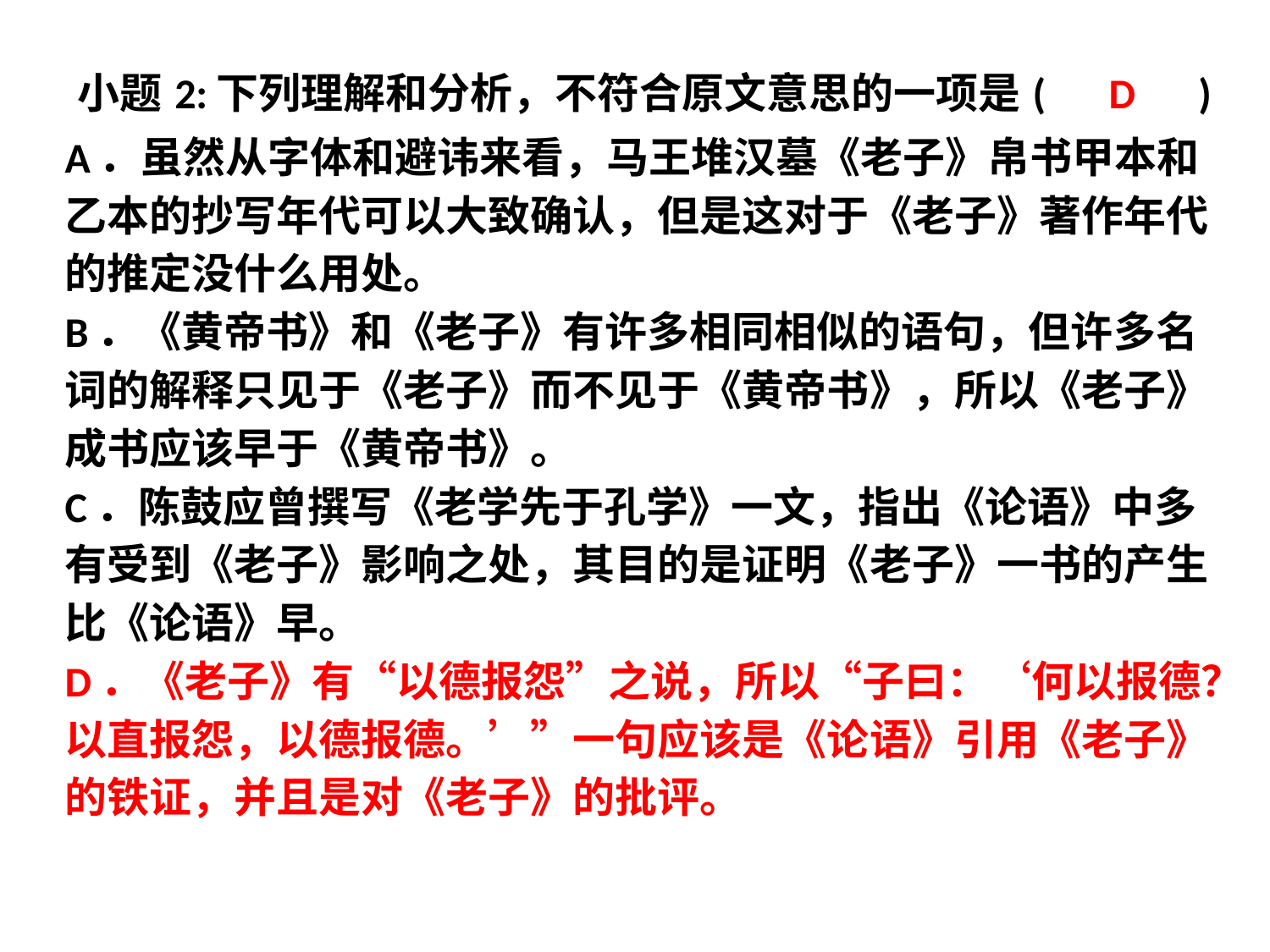

| 小题2:下列理解和分析，不符合原文意思的一项是(　D　) |
| --- |
| A．虽然从字体和避讳来看，马王堆汉墓《老子》帛书甲本和乙本的抄写年代可以大致确认，但是这对于《老子》著作年代的推定没什么用处。 |
| B．《黄帝书》和《老子》有许多相同相似的语句，但许多名词的解释只见于《老子》而不见于《黄帝书》，所以《老子》成书应该早于《黄帝书》。 |
| C．陈鼓应曾撰写《老学先于孔学》一文，指出《论语》中多有受到《老子》影响之处，其目的是证明《老子》一书的产生比《论语》早。 |
| D．《老子》有“以德报怨”之说，所以“子曰：‘何以报德？以直报怨，以德报德。’”一句应该是《论语》引用《老子》的铁证，并且是对《老子》的批评。 |